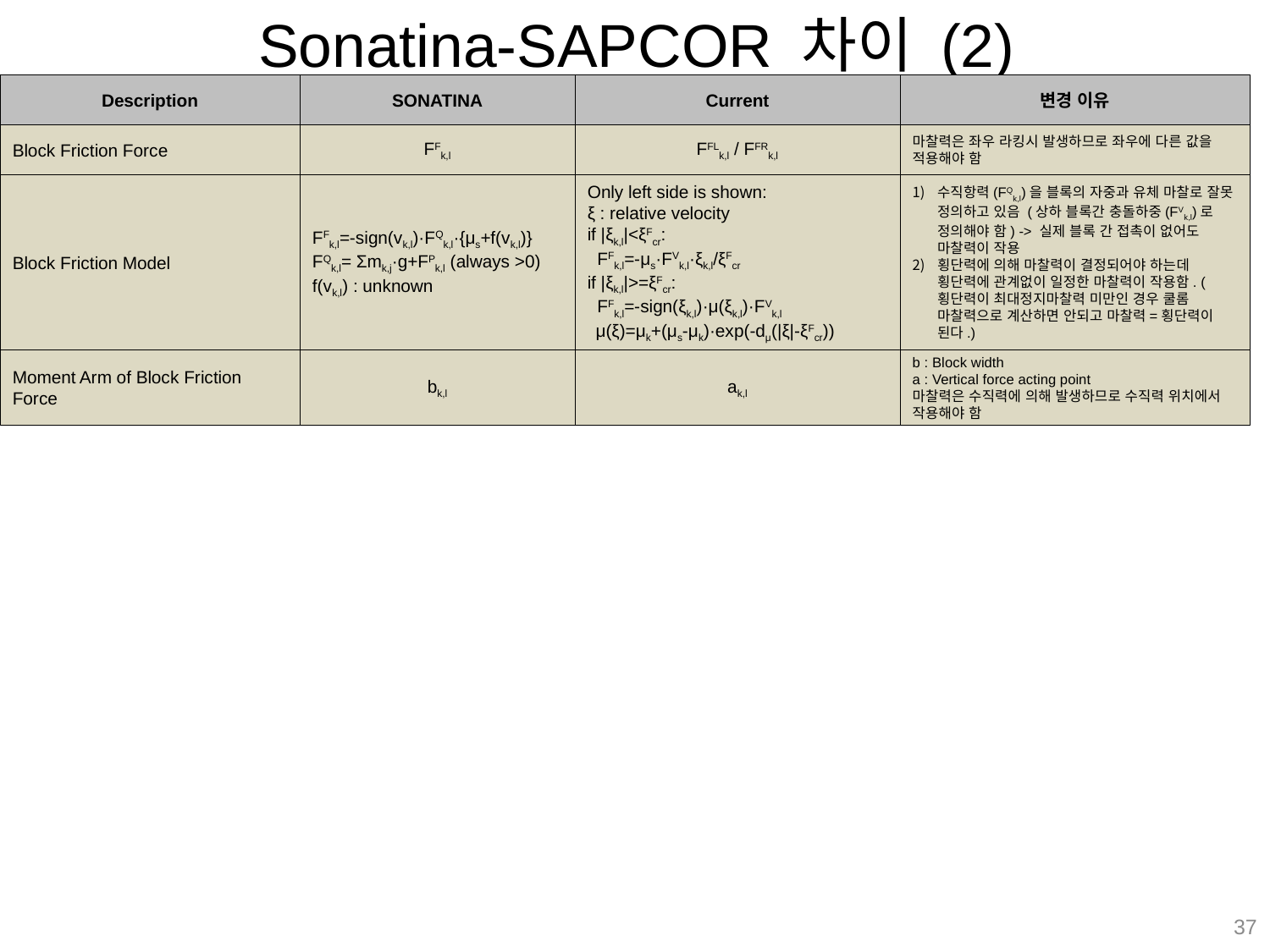

# Sonatina-SAPCOR 차이 (2)
Description
SONATINA
Current
변경 이유
Block Friction Force
FFk,l
FFLk,l / FFRk,l
마찰력은 좌우 라킹시 발생하므로 좌우에 다른 값을 적용해야 함
Block Friction Model
FFk,l=-sign(vk,l)·FQk,l·{μs+f(vk,l)}
FQk,l= Σmk,j·g+FPk,l (always >0)
f(vk,l) : unknown
Only left side is shown:
ξ : relative velocity
if |ξk,l|<ξFcr:
  FFk,l=-μs·FVk,l·ξk,l/ξFcr
if |ξk,l|>=ξFcr:
  FFk,l=-sign(ξk,l)·μ(ξk,l)·FVk,l
   μ(ξ)=μk+(μs-μk)·exp(-dμ(|ξ|-ξFcr))
수직항력(FQk,l)을 블록의 자중과 유체 마찰로 잘못 정의하고 있음 (상하 블록간 충돌하중(FVk,l)로 정의해야 함) -> 실제 블록 간 접촉이 없어도 마찰력이 작용
횡단력에 의해 마찰력이 결정되어야 하는데 횡단력에 관계없이 일정한 마찰력이 작용함. (횡단력이 최대정지마찰력 미만인 경우 쿨롬 마찰력으로 계산하면 안되고 마찰력=횡단력이 된다.)
Moment Arm of Block Friction Force
bk,l
ak,l
b : Block width
a : Vertical force acting point
마찰력은 수직력에 의해 발생하므로 수직력 위치에서 작용해야 함
37